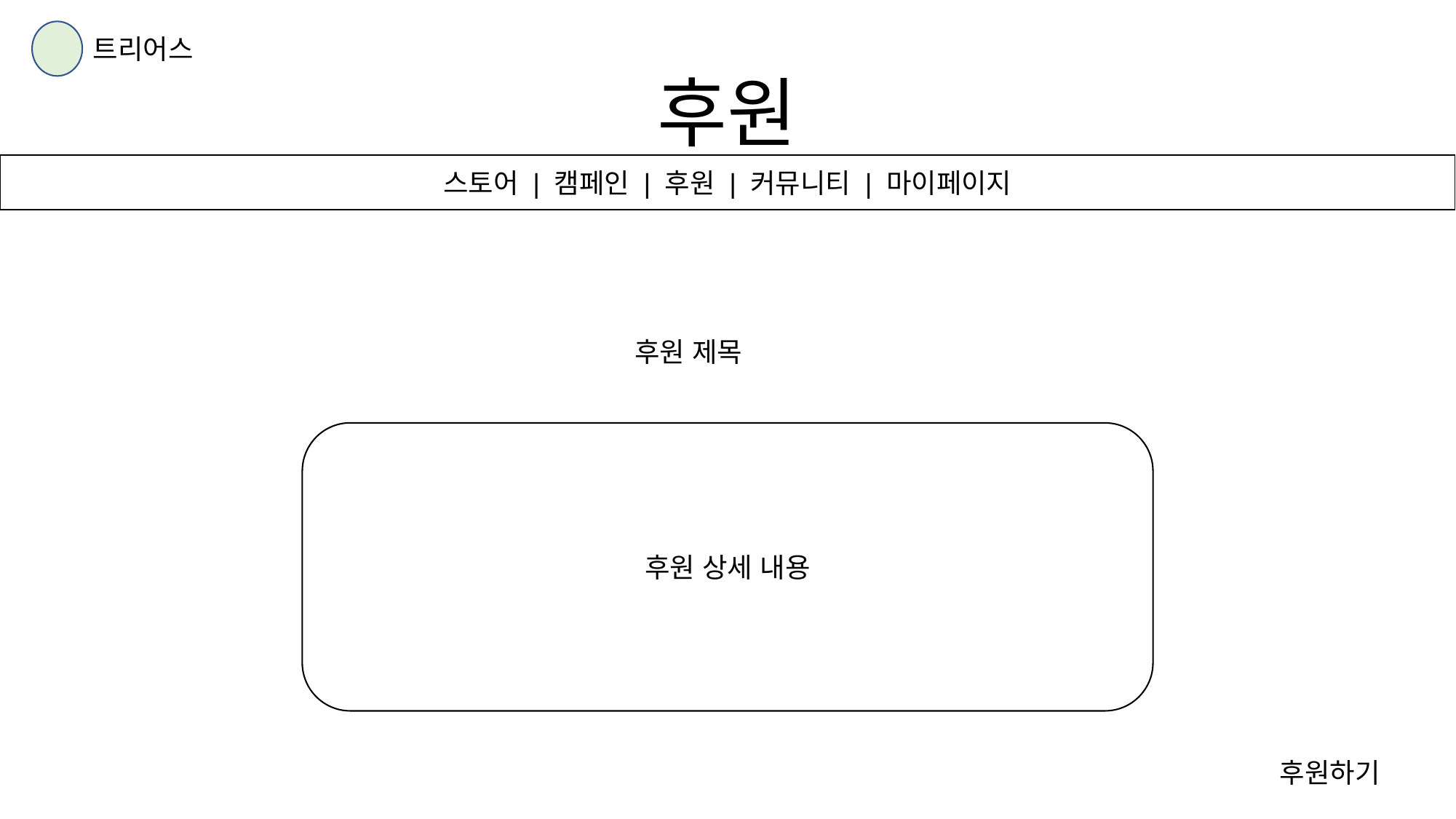

트리어스
후원
스토어 | 캠페인 | 후원 | 커뮤니티 | 마이페이지
후원 제목
후원 상세 내용
후원하기